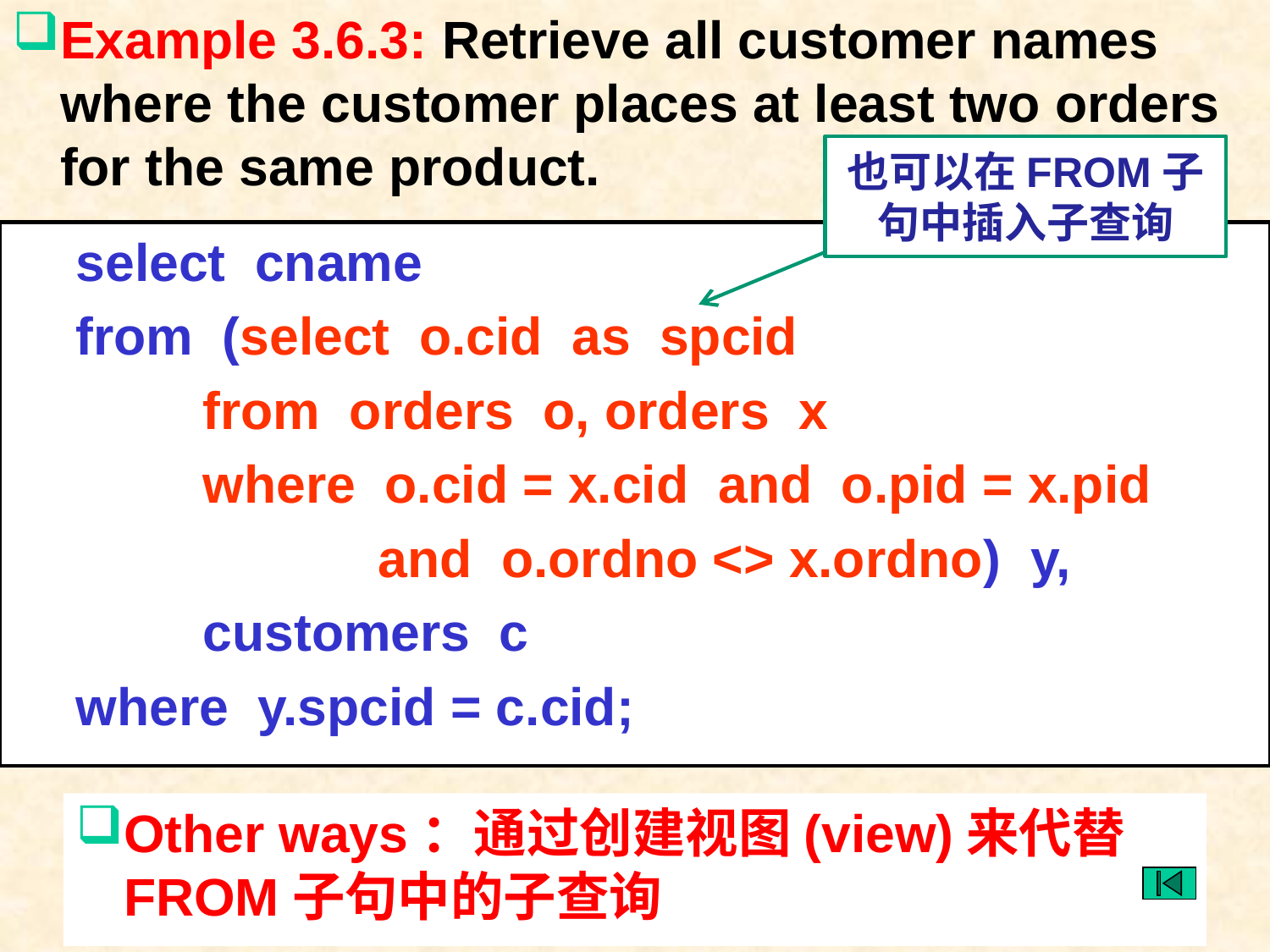

# Example 3.6.3: Retrieve all customer names where the customer places at least two orders for the same product.
也可以在FROM子句中插入子查询
select  cname
from  (select  o.cid  as  spcid
from  orders  o, orders  x
where  o.cid = x.cid  and  o.pid = x.pid
            and  o.ordno <> x.ordno)  y,
customers  c
where  y.spcid = c.cid;
Other ways：通过创建视图(view)来代替FROM子句中的子查询

Database Principles & Programming
147